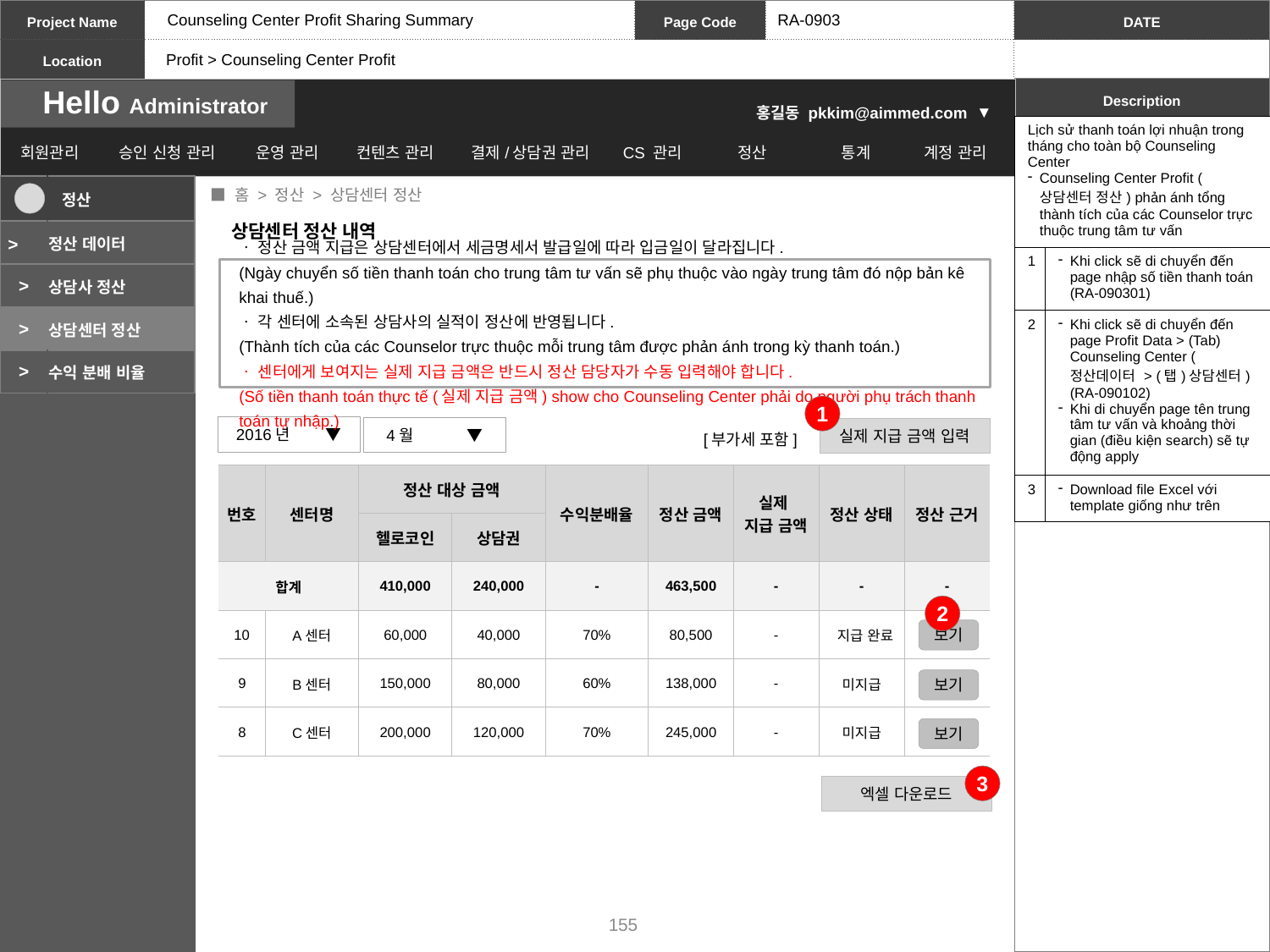

Counseling Center Profit Sharing Summary
RA-0903
Profit > Counseling Center Profit
| Lịch sử thanh toán lợi nhuận trong tháng cho toàn bộ Counseling Center Counseling Center Profit (상담센터 정산) phản ánh tổng thành tích của các Counselor trực thuộc trung tâm tư vấn |  |
| --- | --- |
| 1 | Khi click sẽ di chuyển đến page nhập số tiền thanh toán (RA-090301) |
| 2 | Khi click sẽ di chuyển đến page Profit Data > (Tab) Counseling Center (정산데이터 > (탭)상담센터) (RA-090102) Khi di chuyển page tên trung tâm tư vấn và khoảng thời gian (điều kiện search) sẽ tự động apply |
| 3 | Download file Excel với template giống như trên |
   ■ 홈 > 정산 > 상담센터 정산

|  | 정산 |
| --- | --- |
| > | 정산 데이터 |
| > | 상담사 정산 |
| > | 상담센터 정산 |
| > | 수익 분배 비율 |

상담센터 정산 내역
ㆍ 정산 금액 지급은 상담센터에서 세금명세서 발급일에 따라 입금일이 달라집니다.
(Ngày chuyển số tiền thanh toán cho trung tâm tư vấn sẽ phụ thuộc vào ngày trung tâm đó nộp bản kê khai thuế.)
ㆍ 각 센터에 소속된 상담사의 실적이 정산에 반영됩니다.
(Thành tích của các Counselor trực thuộc mỗi trung tâm được phản ánh trong kỳ thanh toán.)
ㆍ 센터에게 보여지는 실제 지급 금액은 반드시 정산 담당자가 수동 입력해야 합니다.
(Số tiền thanh toán thực tế (실제 지급 금액) show cho Counseling Center phải do người phụ trách thanh toán tự nhập.)

1
2016년        ▼
4월            ▼
실제 지급 금액 입력
[부가세 포함]
| 번호 | 센터명 | 정산 대상 금액 |  | 수익분배율 | 정산 금액 | 실제 지급 금액 | 정산 상태 | 정산 근거 |
| --- | --- | --- | --- | --- | --- | --- | --- | --- |
|  |  | 헬로코인 | 상담권 |  |  |  |  |  |
| 합계 |  | 410,000 | 240,000 | - | 463,500 | - | - | - |
| 10 | A센터 | 60,000 | 40,000 | 70% | 80,500 | - | 지급 완료 |  |
| 9 | B센터 | 150,000 | 80,000 | 60% | 138,000 | - | 미지급 |  |
| 8 | C센터 | 200,000 | 120,000 | 70% | 245,000 | - | 미지급 |  |
2
보기
보기
보기
3
엑셀 다운로드
155